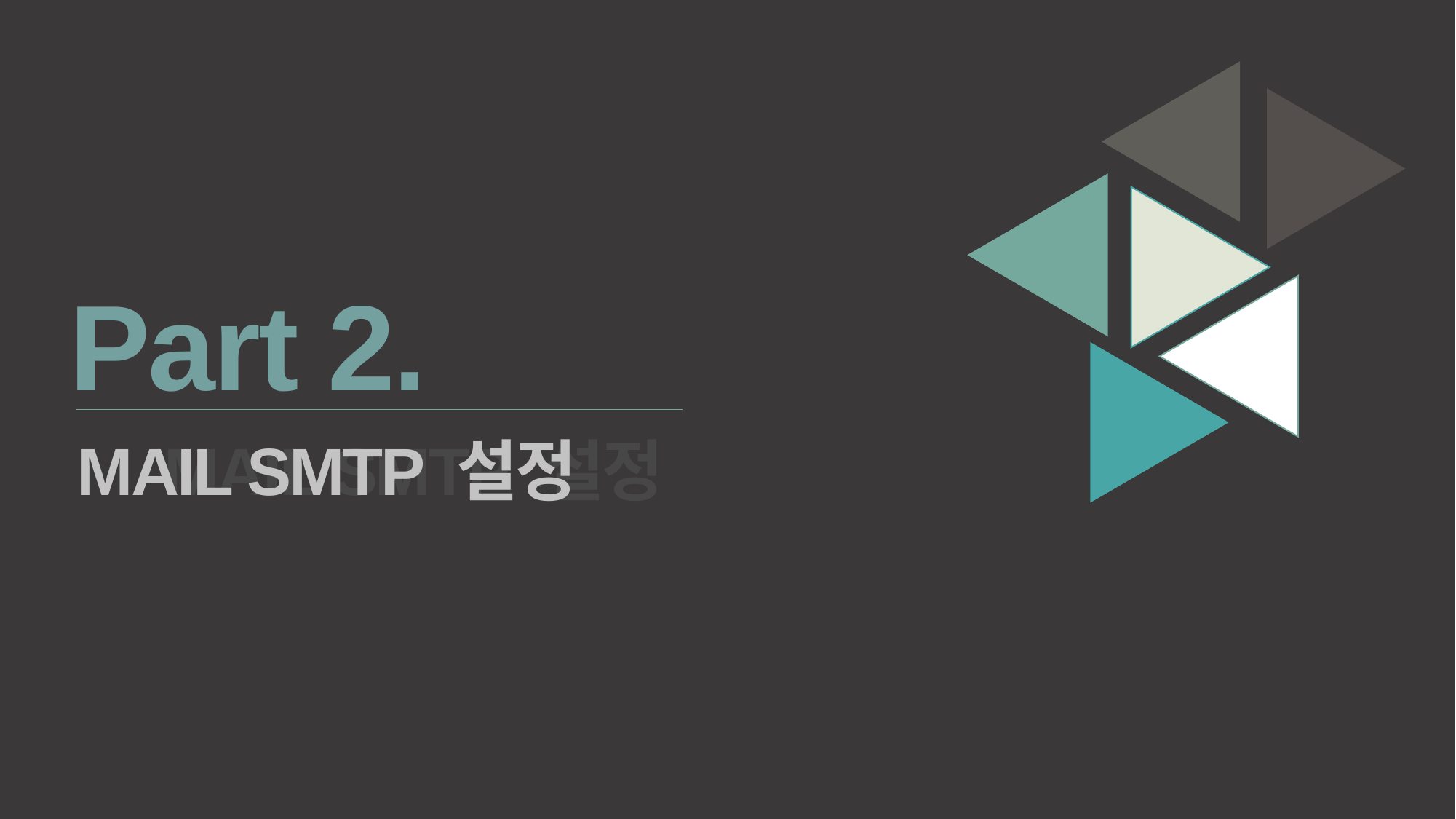

Part 2.
MAIL SMTP 설정
MAIL SMTP 설정